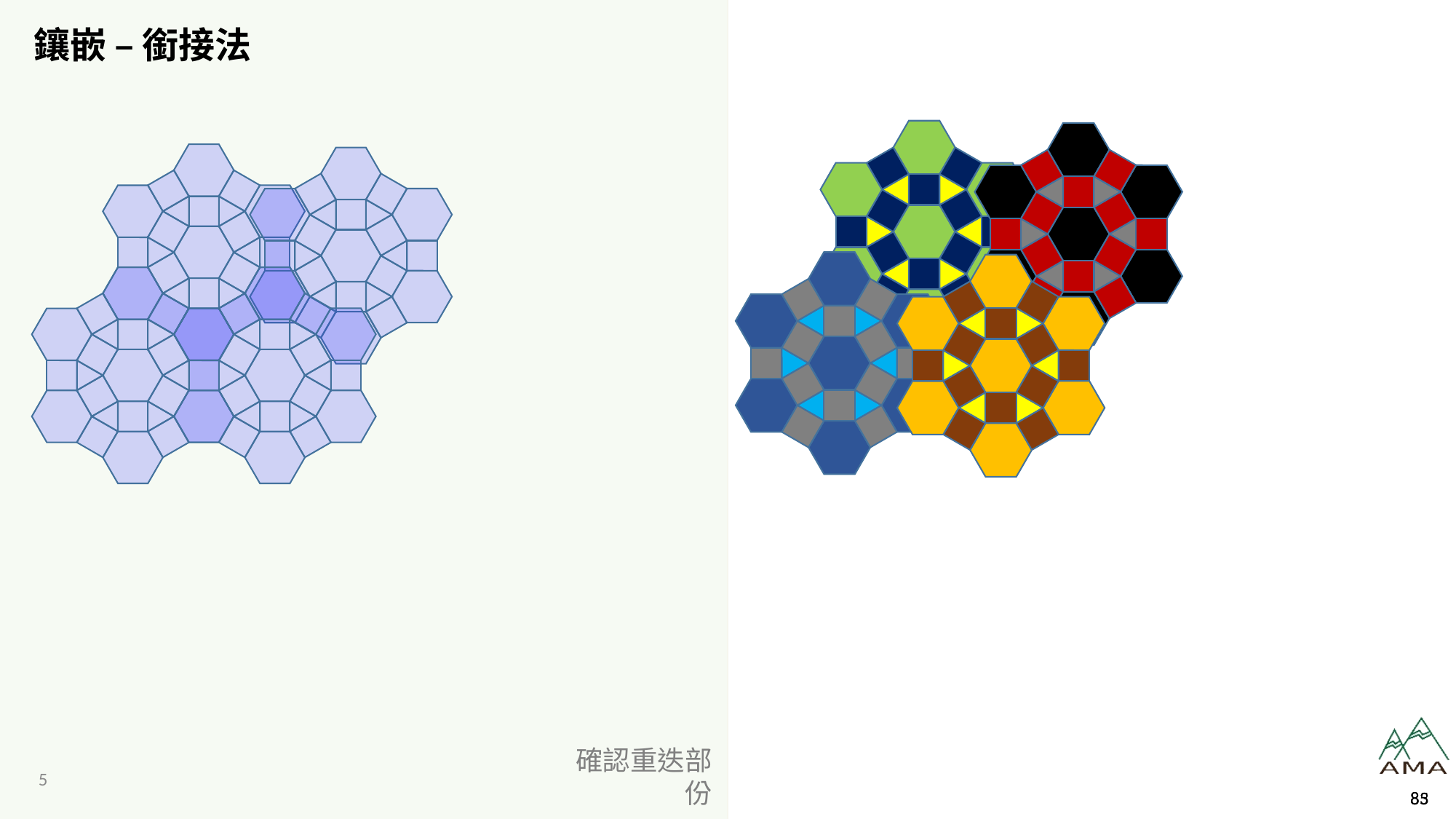

# 鑲嵌 – 銜接法

確認重迭部份
83
85